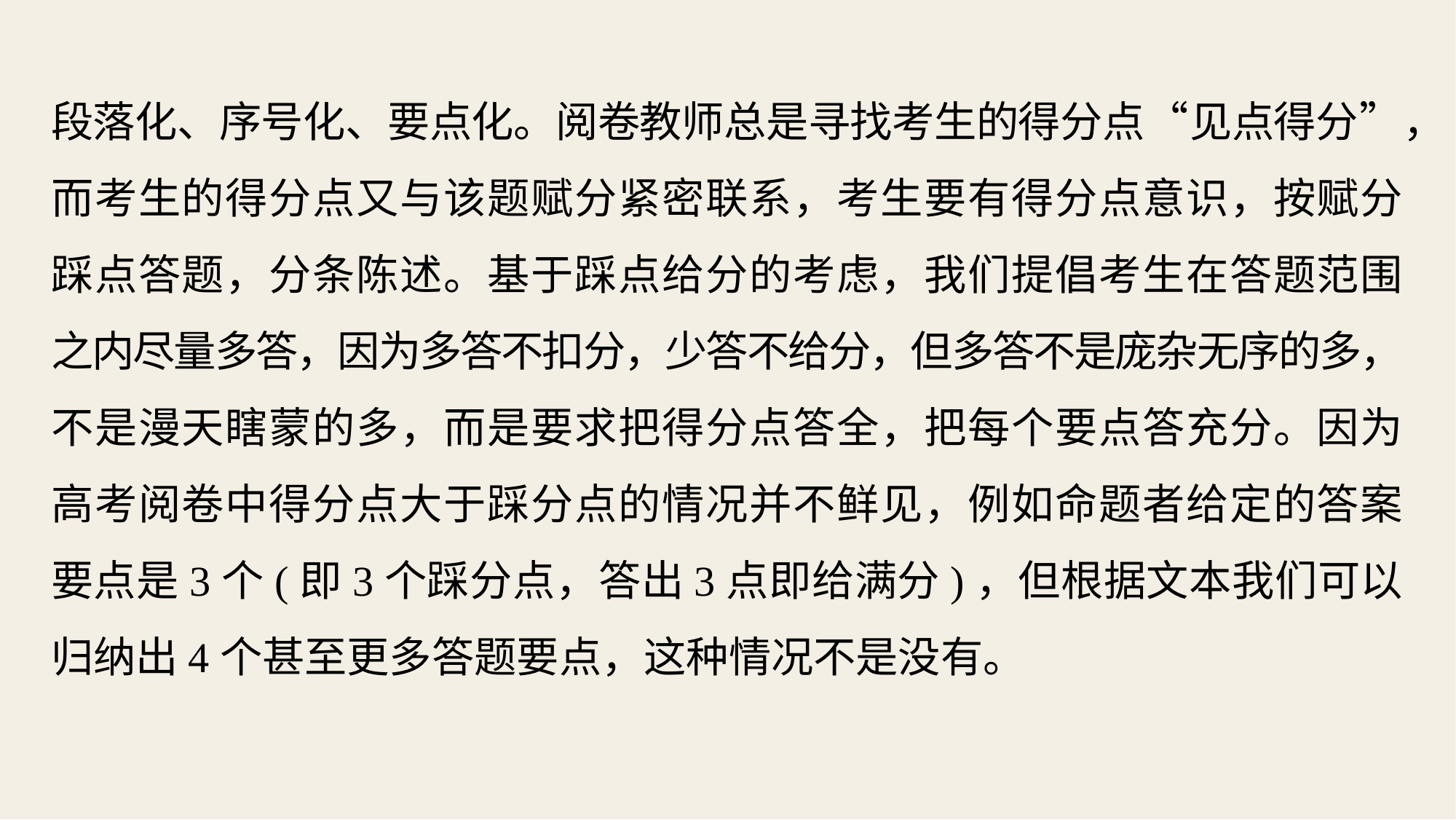

段落化、序号化、要点化。阅卷教师总是寻找考生的得分点“见点得分”，而考生的得分点又与该题赋分紧密联系，考生要有得分点意识，按赋分踩点答题，分条陈述。基于踩点给分的考虑，我们提倡考生在答题范围之内尽量多答，因为多答不扣分，少答不给分，但多答不是庞杂无序的多，不是漫天瞎蒙的多，而是要求把得分点答全，把每个要点答充分。因为高考阅卷中得分点大于踩分点的情况并不鲜见，例如命题者给定的答案要点是3个(即3个踩分点，答出3点即给满分)，但根据文本我们可以归纳出4个甚至更多答题要点，这种情况不是没有。